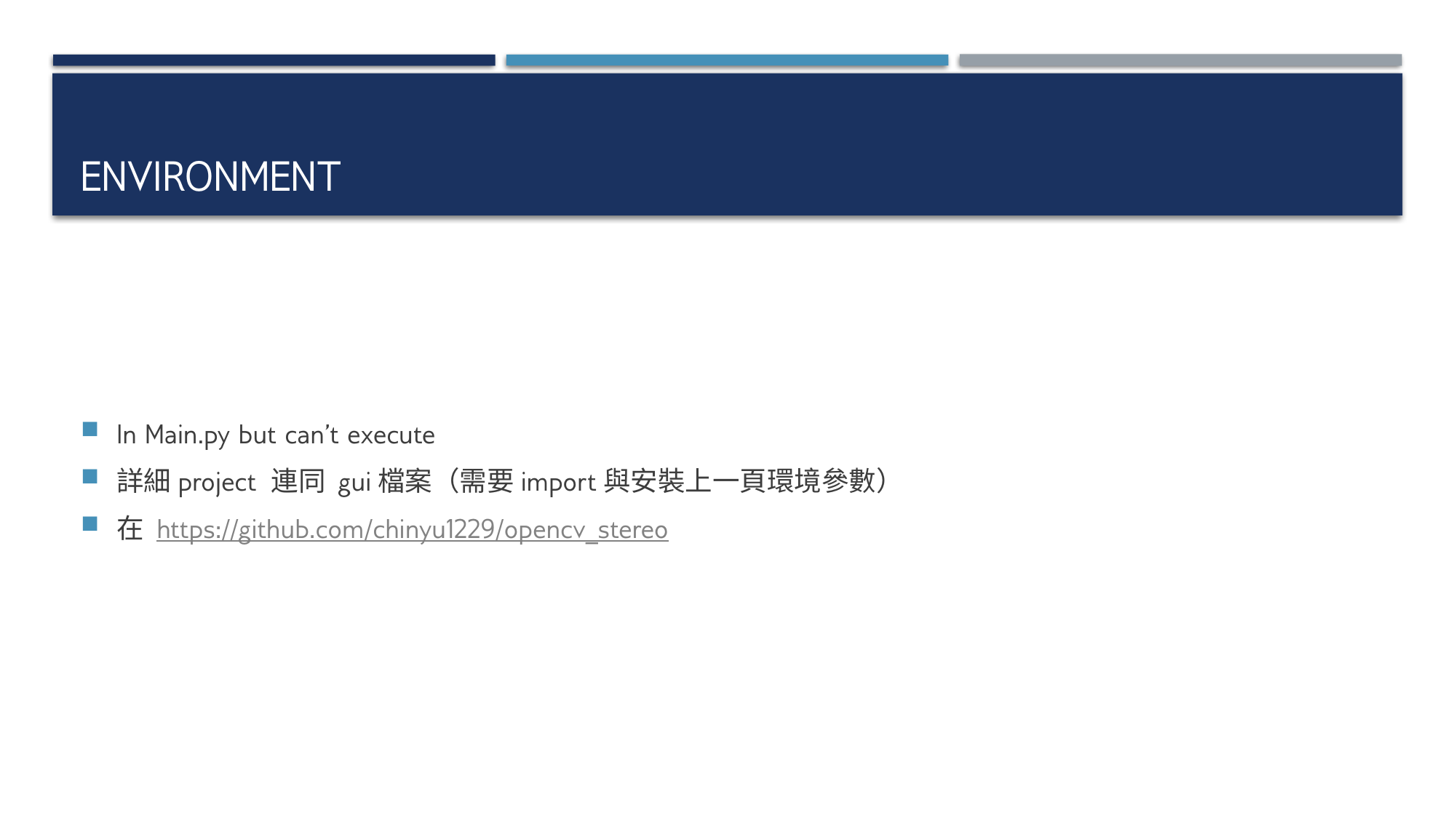

# environment
In Main.py but can’t execute
詳細project 連同 gui檔案（需要import與安裝上一頁環境參數）
在 https://github.com/chinyu1229/opencv_stereo